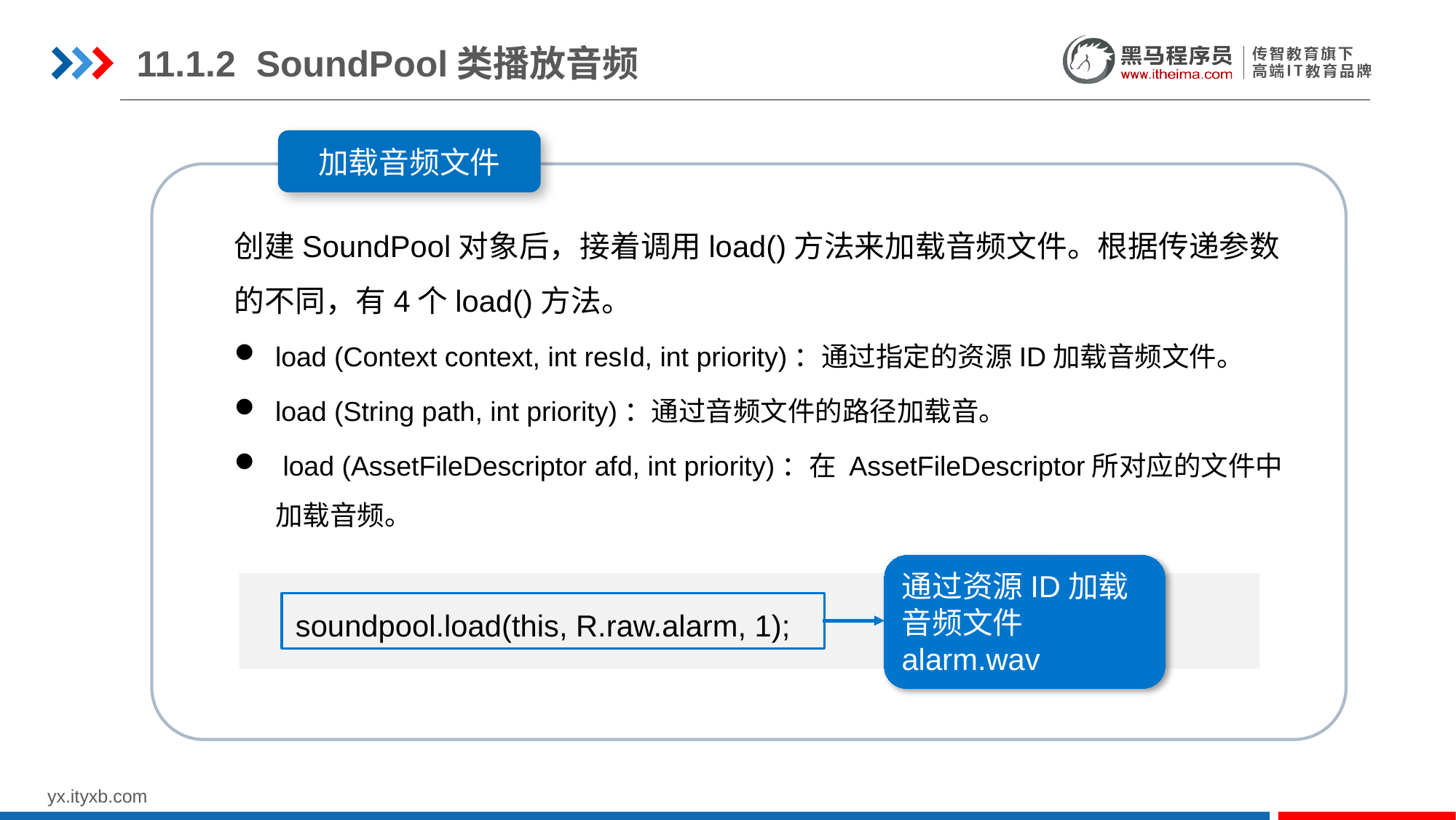

11.1.2  SoundPool类播放音频
加载音频文件

创建SoundPool对象后，接着调用load()方法来加载音频文件。根据传递参数的不同，有4个load()方法。
load (Context context, int resId, int priority)：通过指定的资源ID加载音频文件。
load (String path, int priority)：通过音频文件的路径加载音。
 load (AssetFileDescriptor afd, int priority)：在 AssetFileDescriptor所对应的文件中加载音频。

     soundpool.load(this, R.raw.alarm, 1);
通过资源ID加载音频文件alarm.wav